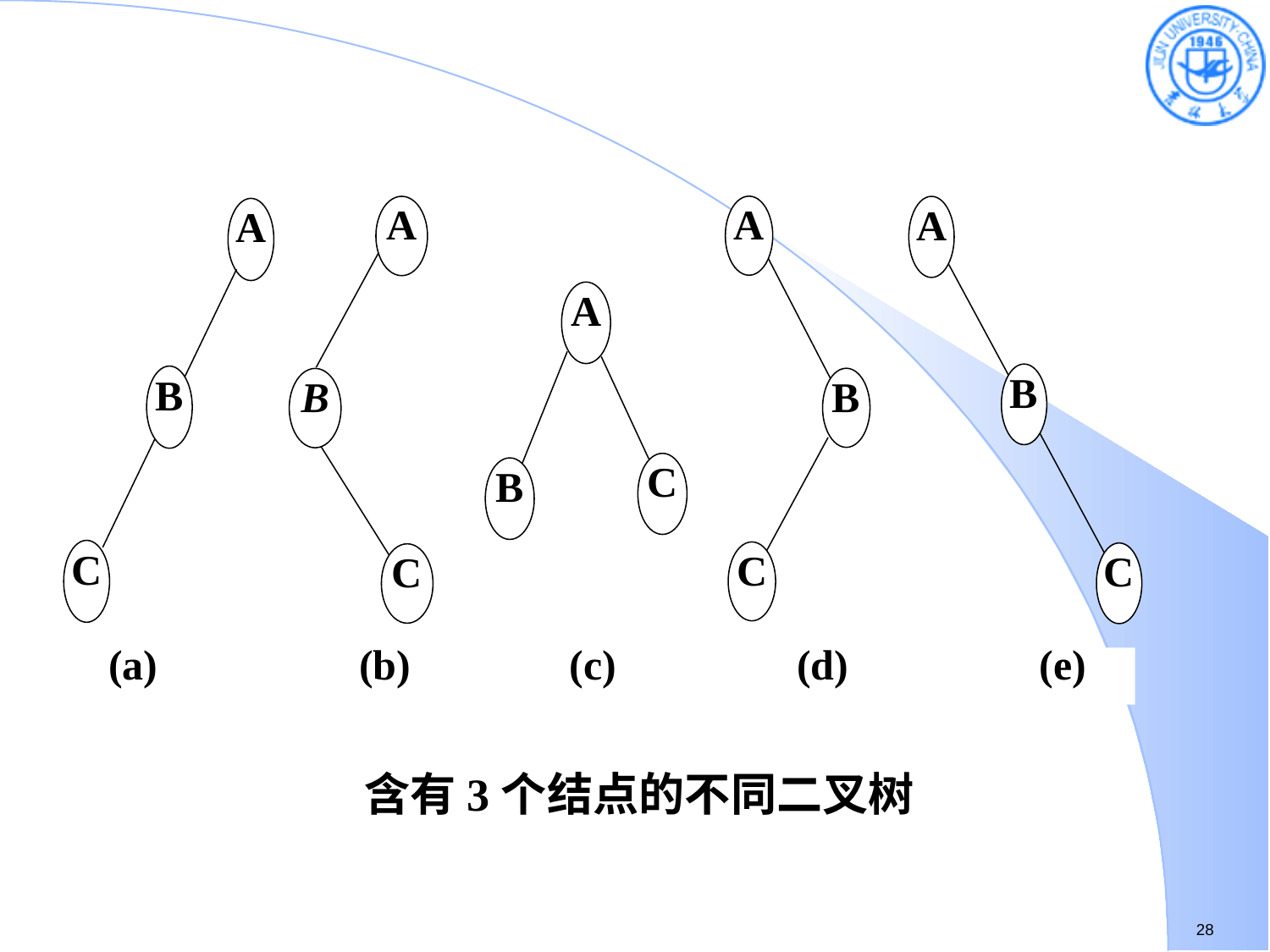

A
A
A
A

A

B
B
B
B

C
B
C
C
C
C
      (a)                   (b)               (c)                 (d)                  (e)
含有3个结点的不同二叉树